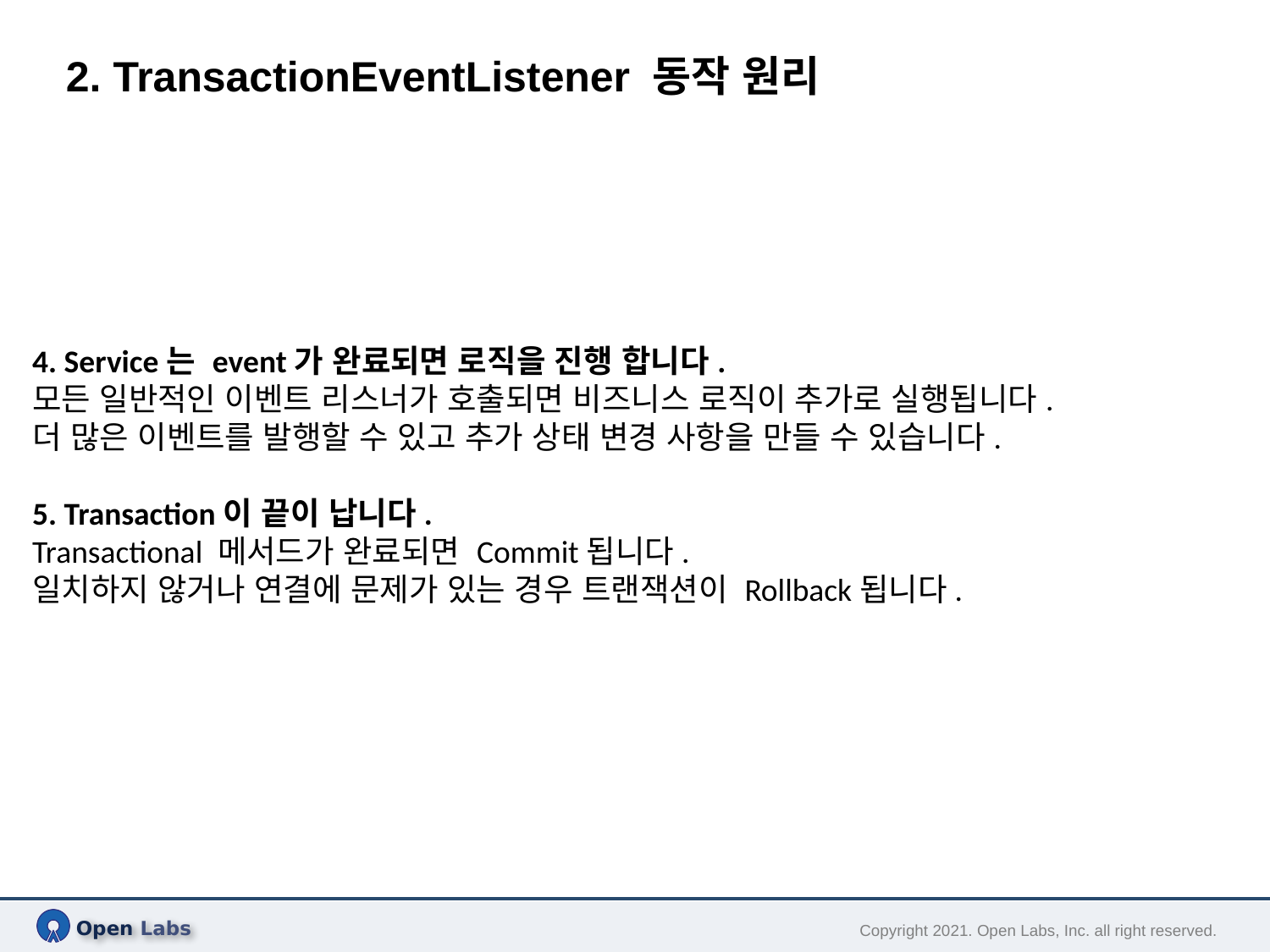

2. TransactionEventListener 동작 원리
4. Service는 event가 완료되면 로직을 진행 합니다.
모든 일반적인 이벤트 리스너가 호출되면 비즈니스 로직이 추가로 실행됩니다.
더 많은 이벤트를 발행할 수 있고 추가 상태 변경 사항을 만들 수 있습니다.

5. Transaction이 끝이 납니다.
Transactional 메서드가 완료되면 Commit됩니다.
일치하지 않거나 연결에 문제가 있는 경우 트랜잭션이 Rollback됩니다.